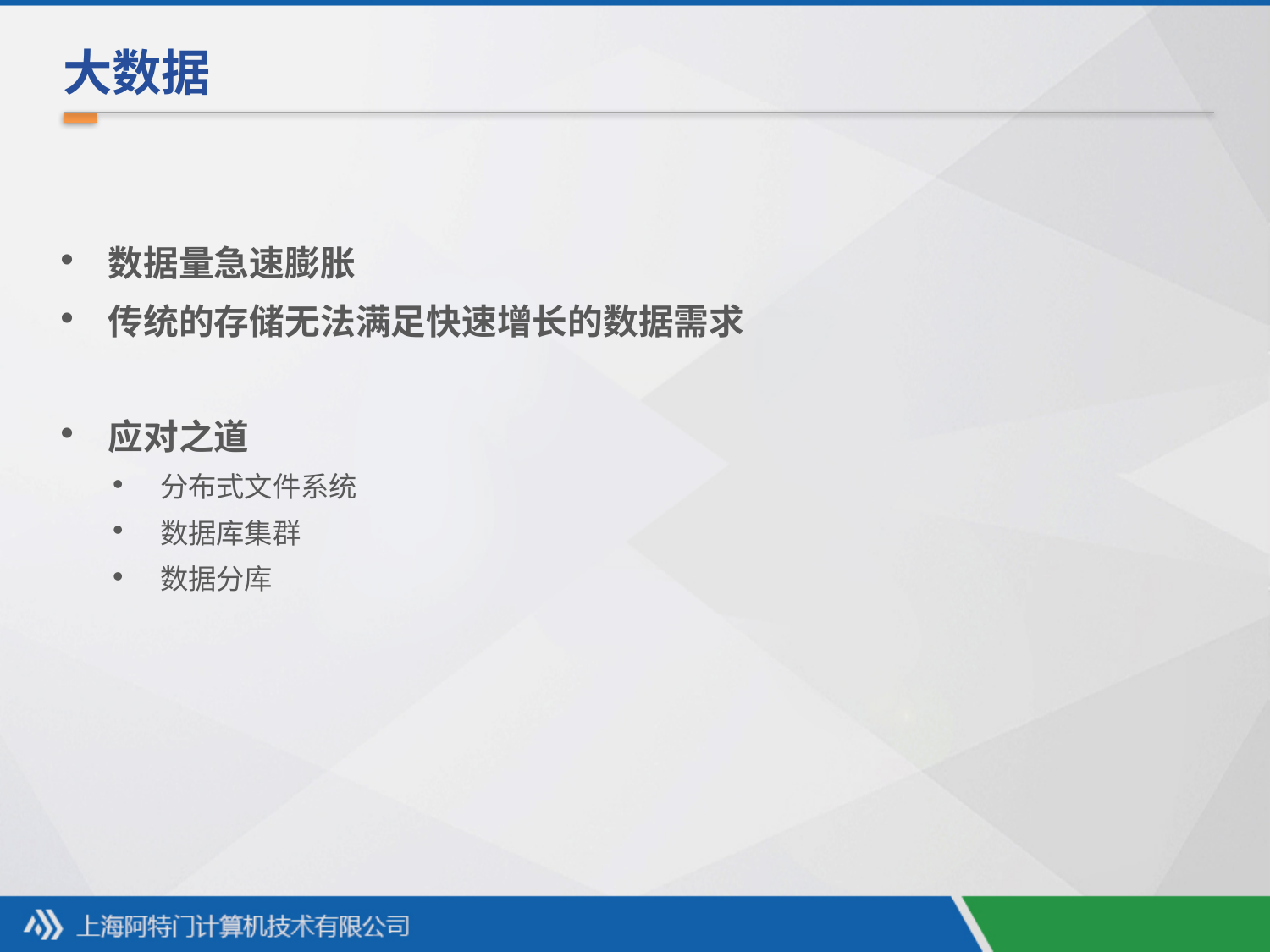

大数据

数据量急速膨胀
传统的存储无法满足快速增长的数据需求

应对之道
分布式文件系统
数据库集群
数据分库